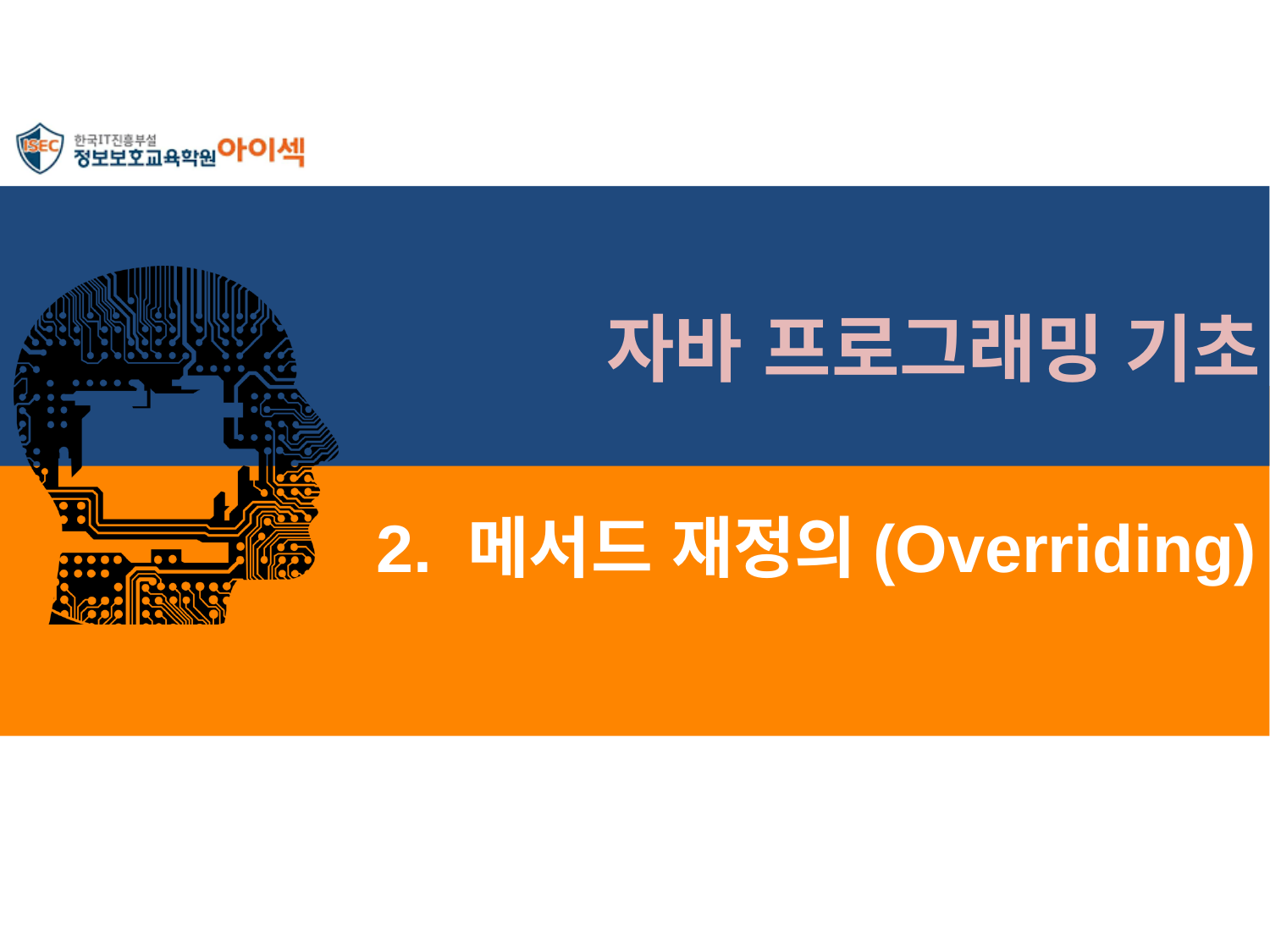

자바 프로그래밍 기초
# 2. 메서드 재정의(Overriding)